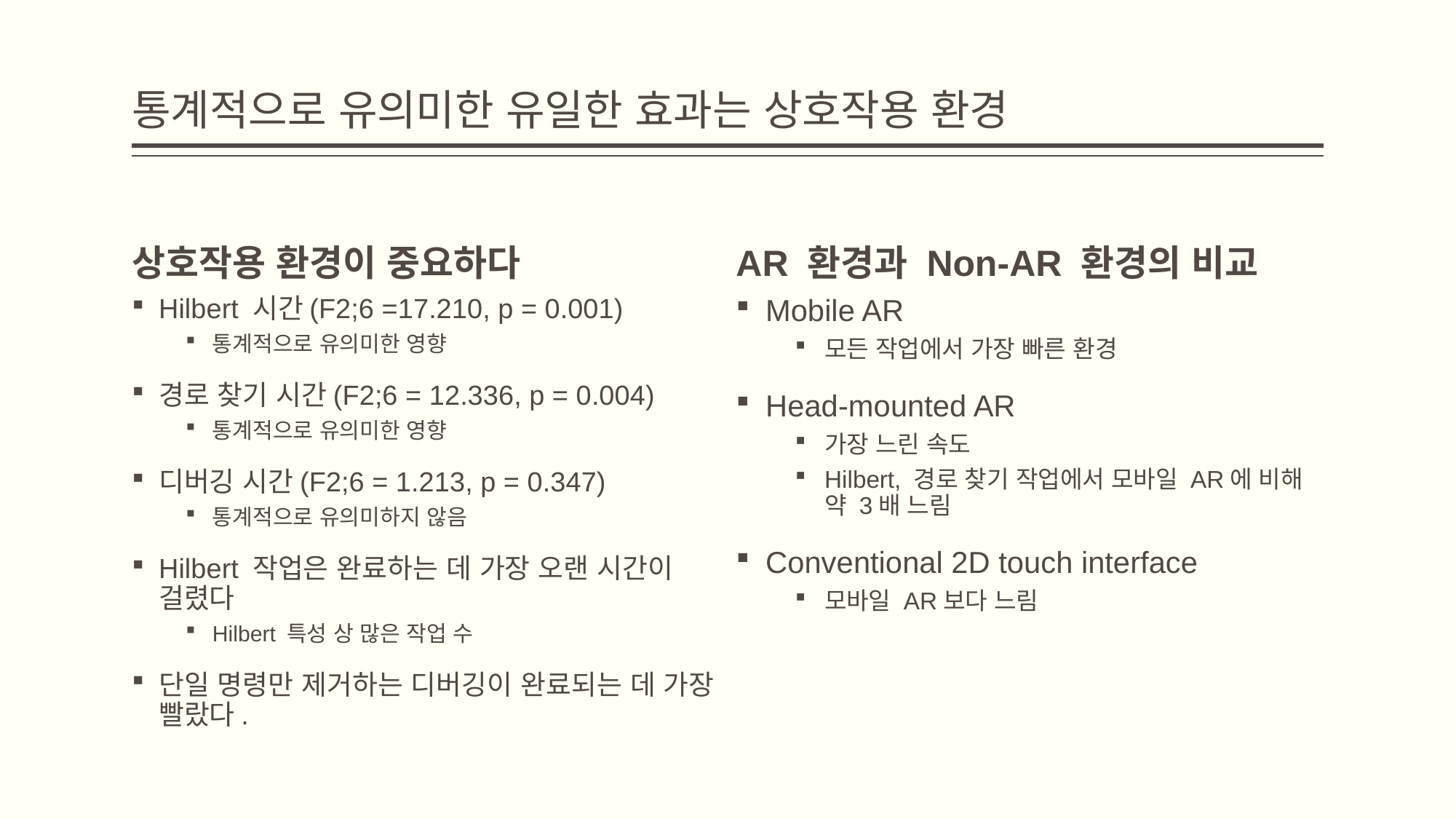

# 통계적으로 유의미한 유일한 효과는 상호작용 환경
상호작용 환경이 중요하다
AR 환경과 Non-AR 환경의 비교
Hilbert 시간(F2;6 =17.210, p = 0.001)
통계적으로 유의미한 영향
경로 찾기 시간(F2;6 = 12.336, p = 0.004)
통계적으로 유의미한 영향
디버깅 시간(F2;6 = 1.213, p = 0.347)
통계적으로 유의미하지 않음
Hilbert 작업은 완료하는 데 가장 오랜 시간이 걸렸다
Hilbert 특성 상 많은 작업 수
단일 명령만 제거하는 디버깅이 완료되는 데 가장 빨랐다.
Mobile AR
모든 작업에서 가장 빠른 환경
Head-mounted AR
가장 느린 속도
Hilbert, 경로 찾기 작업에서 모바일 AR에 비해 약 3배 느림
Conventional 2D touch interface
모바일 AR보다 느림